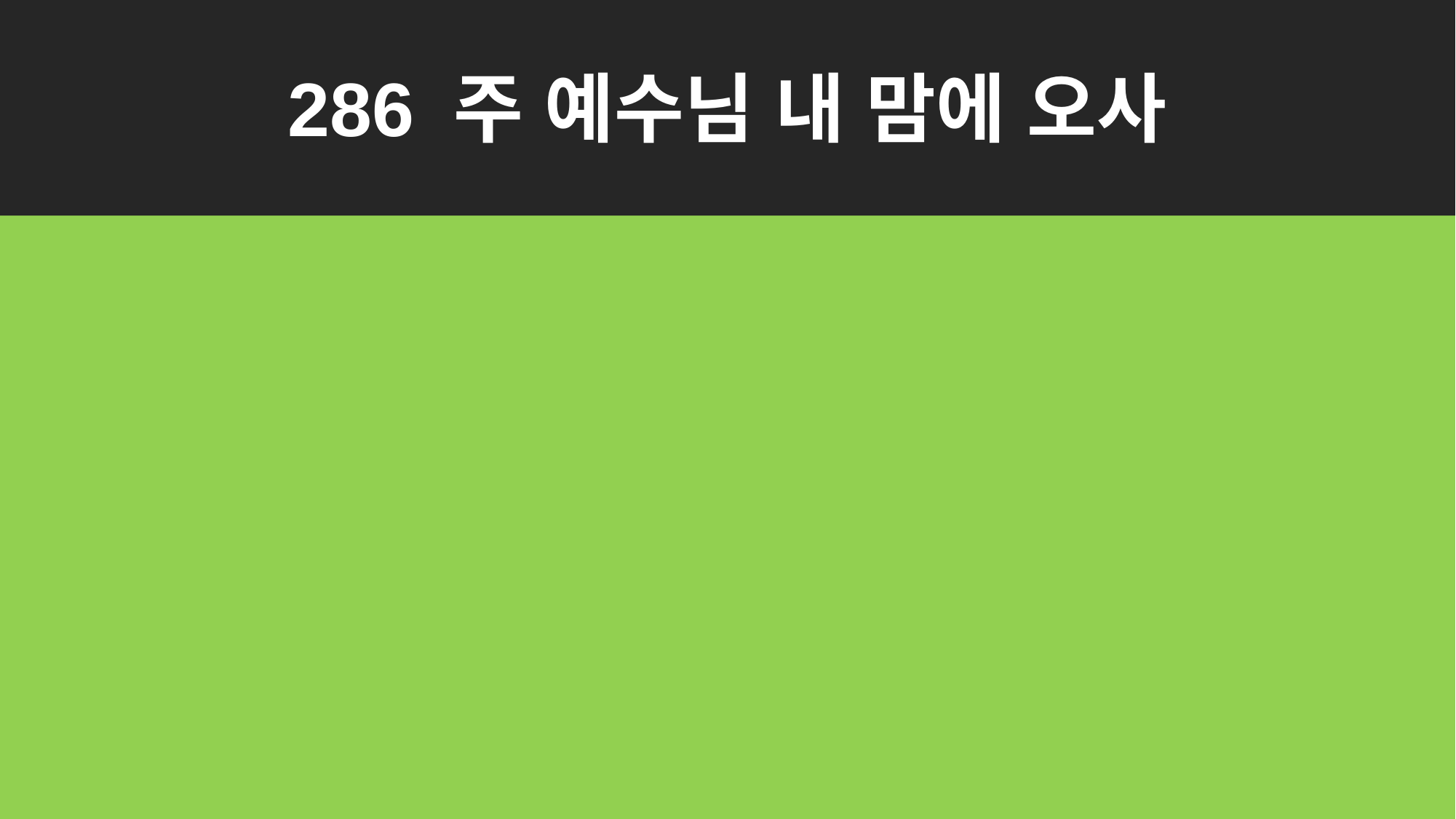

# 286 주 예수님 내 맘에 오사